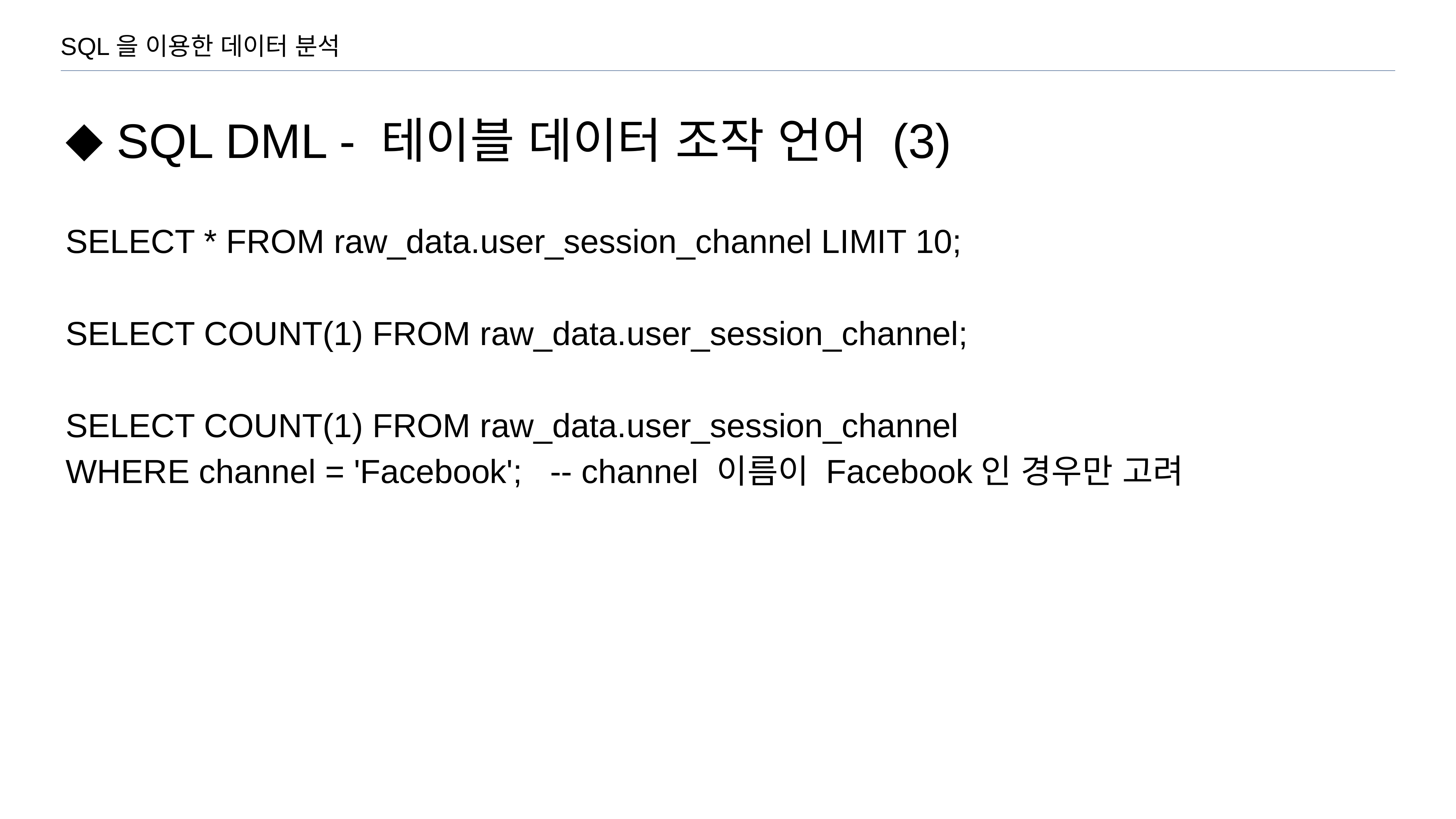

SQL을 이용한 데이터 분석
SQL DML - 테이블 데이터 조작 언어 (3)

SELECT * FROM raw_data.user_session_channel LIMIT 10;

SELECT COUNT(1) FROM raw_data.user_session_channel;

SELECT COUNT(1) FROM raw_data.user_session_channel
WHERE channel = 'Facebook';   -- channel 이름이 Facebook인 경우만 고려